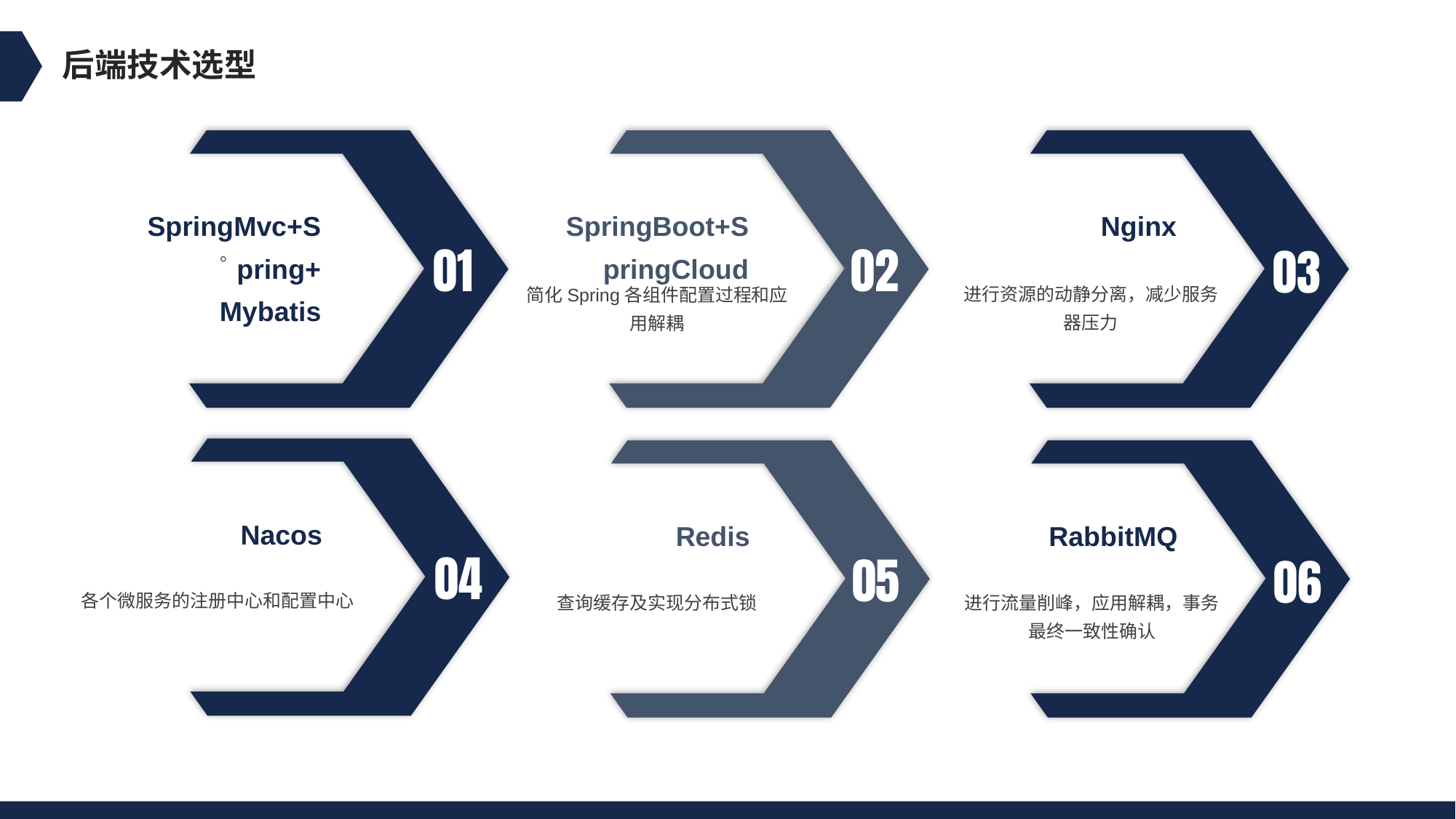

后端技术选型

SpringMvc+Spring+
Mybatis
。
01

SpringBoot+SpringCloud
02
简化Spring各组件配置过程和应用解耦

Nginx
03
进行资源的动静分离，减少服务器压力

Nacos
04
各个微服务的注册中心和配置中心

Redis
05
查询缓存及实现分布式锁

RabbitMQ
06
进行流量削峰，应用解耦，事务最终一致性确认